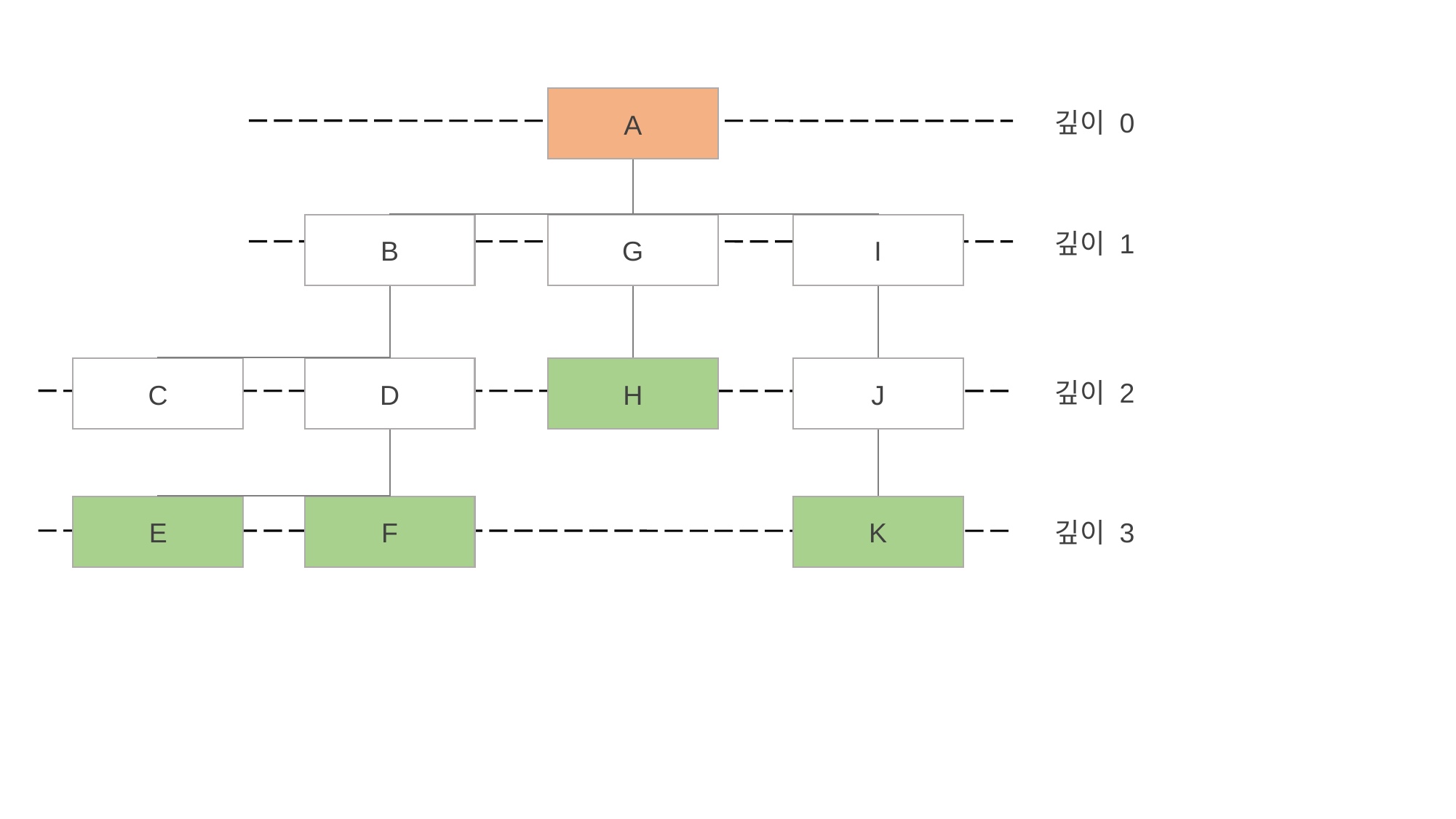

A
깊이 0
B
G
I
깊이 1
C
D
H
J
깊이 2
E
F
K
깊이 3